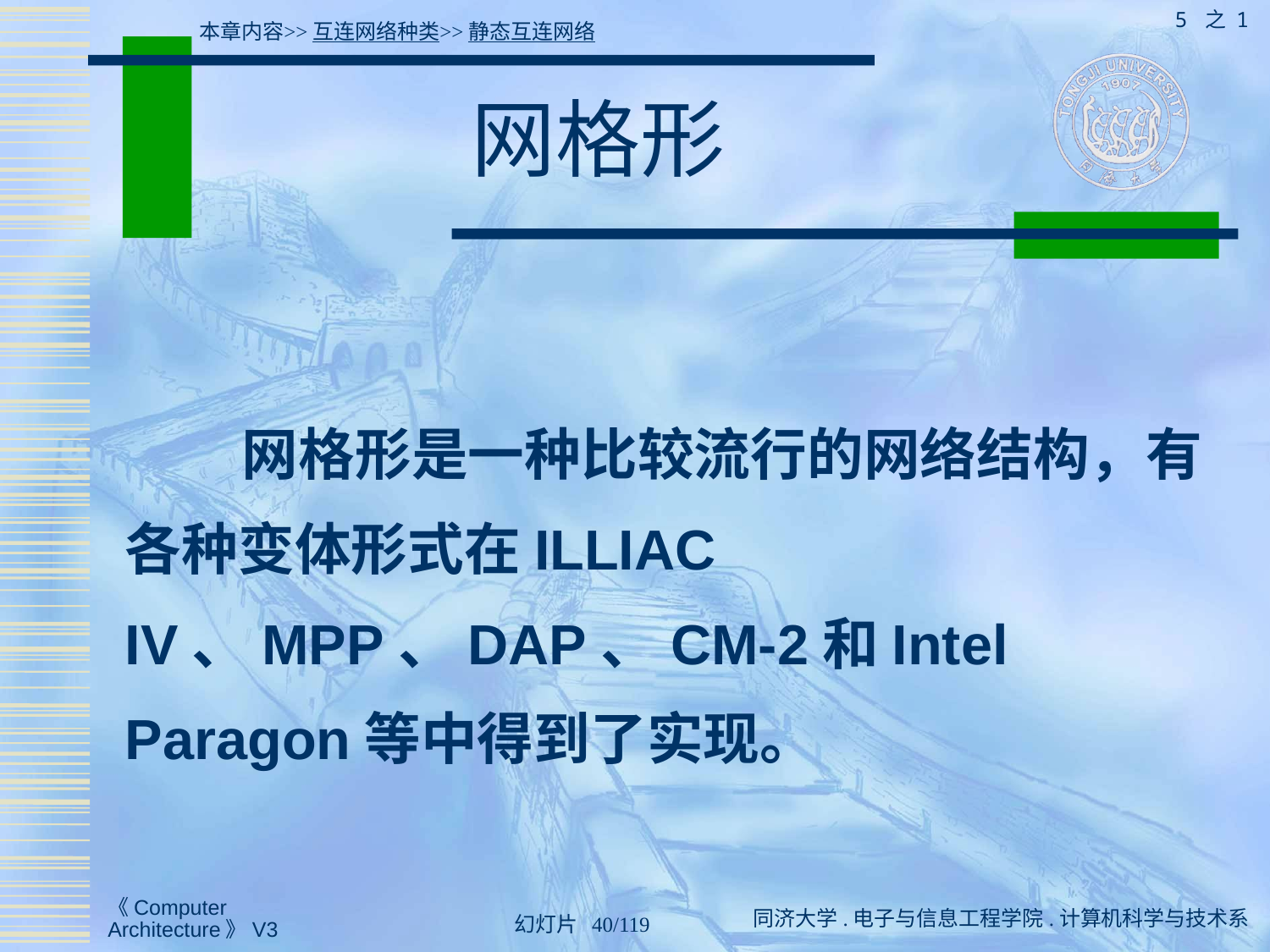

5 之 1
本章内容>>互连网络种类>>静态互连网络
# 网格形
        网格形是一种比较流行的网络结构，有各种变体形式在ILLIAC IV、MPP、DAP、CM-2和Intel Paragon等中得到了实现。